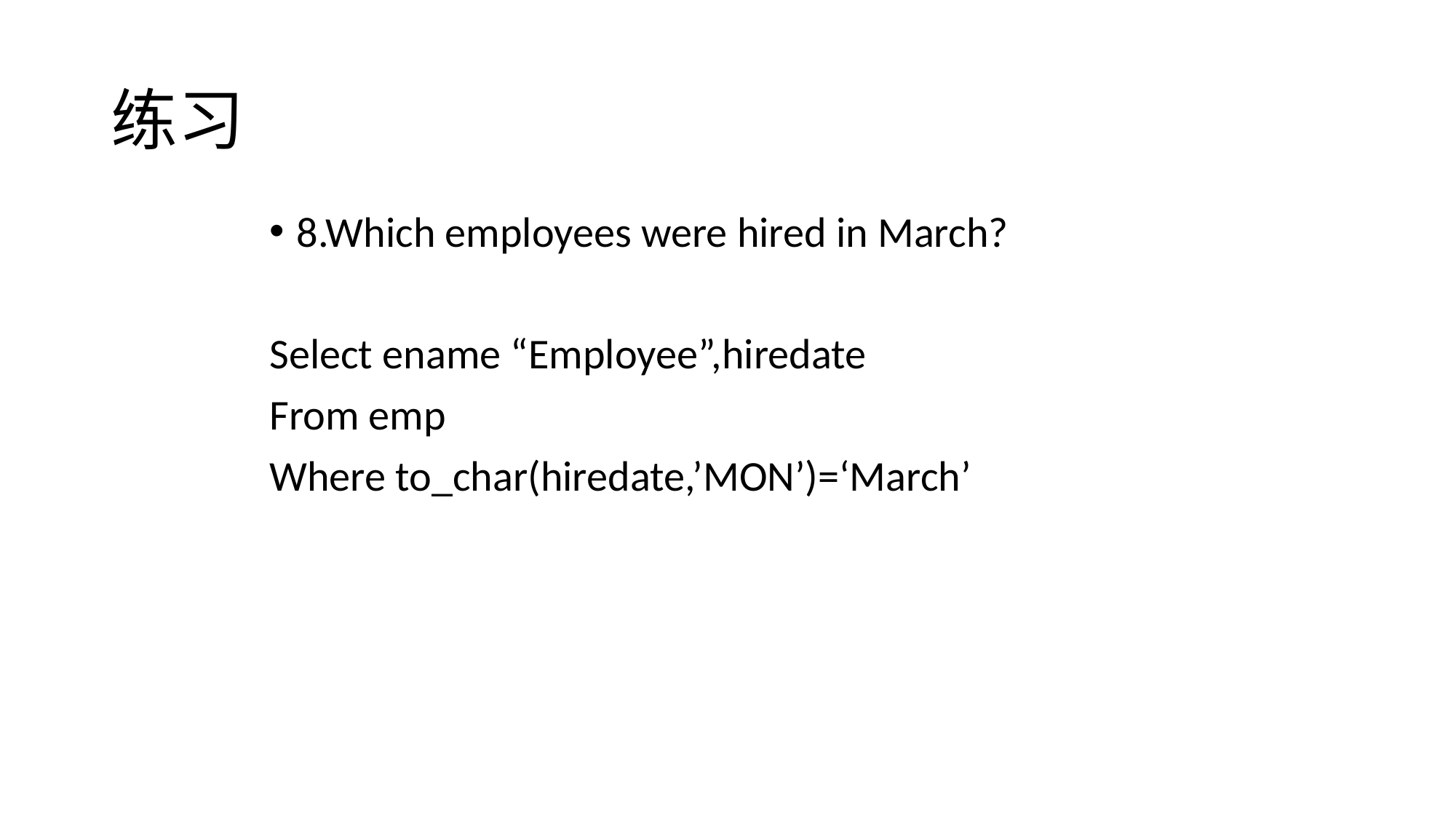

# 练习
8.Which employees were hired in March?

Select ename “Employee”,hiredate
From emp
Where to_char(hiredate,’MON’)=‘March’